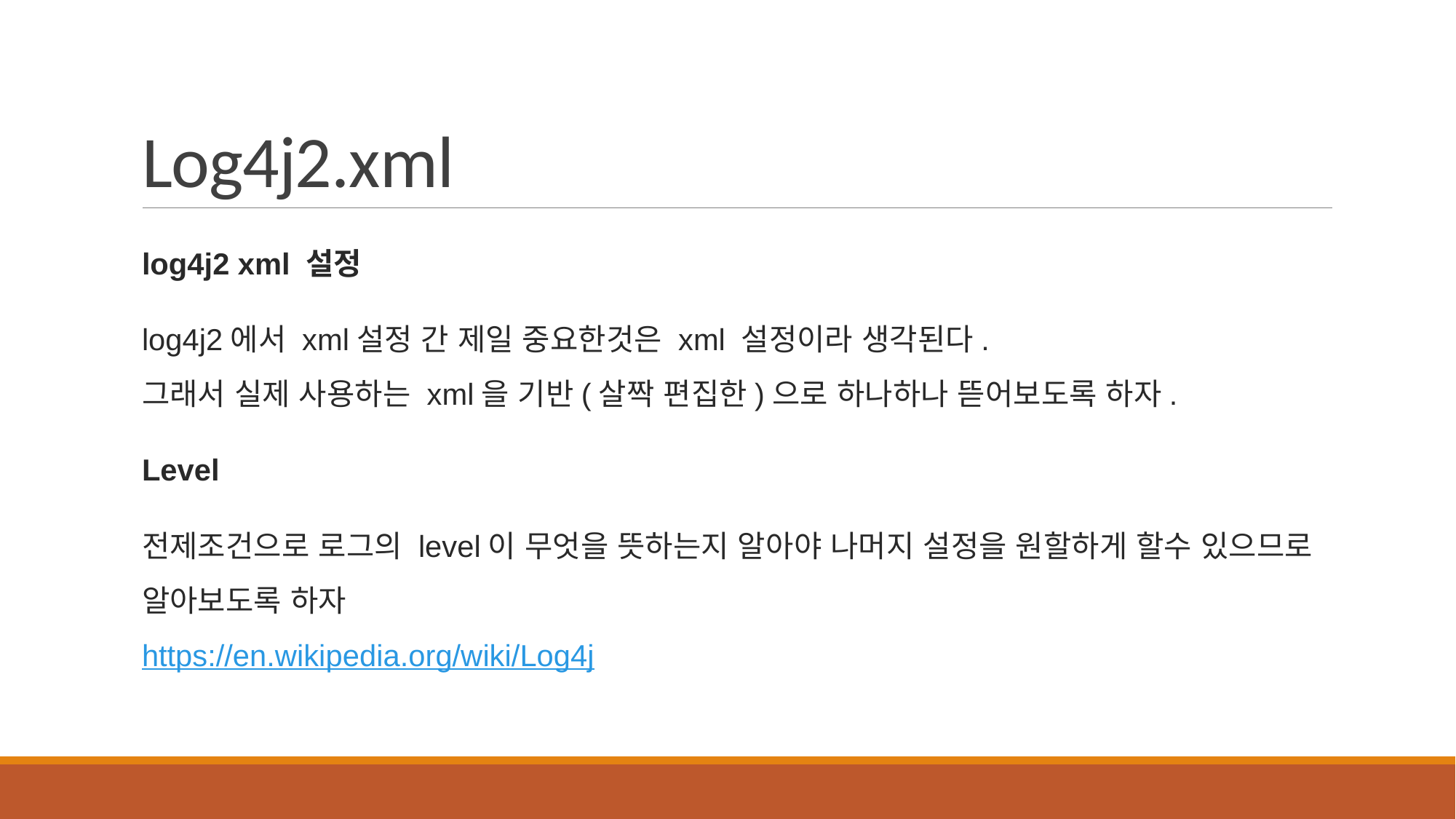

# Log4j2.xml
log4j2 xml 설정
log4j2에서 xml설정 간 제일 중요한것은 xml 설정이라 생각된다.
그래서 실제 사용하는 xml을 기반(살짝 편집한)으로 하나하나 뜯어보도록 하자.
Level
전제조건으로 로그의 level이 무엇을 뜻하는지 알아야 나머지 설정을 원할하게 할수 있으므로 알아보도록 하자
https://en.wikipedia.org/wiki/Log4j